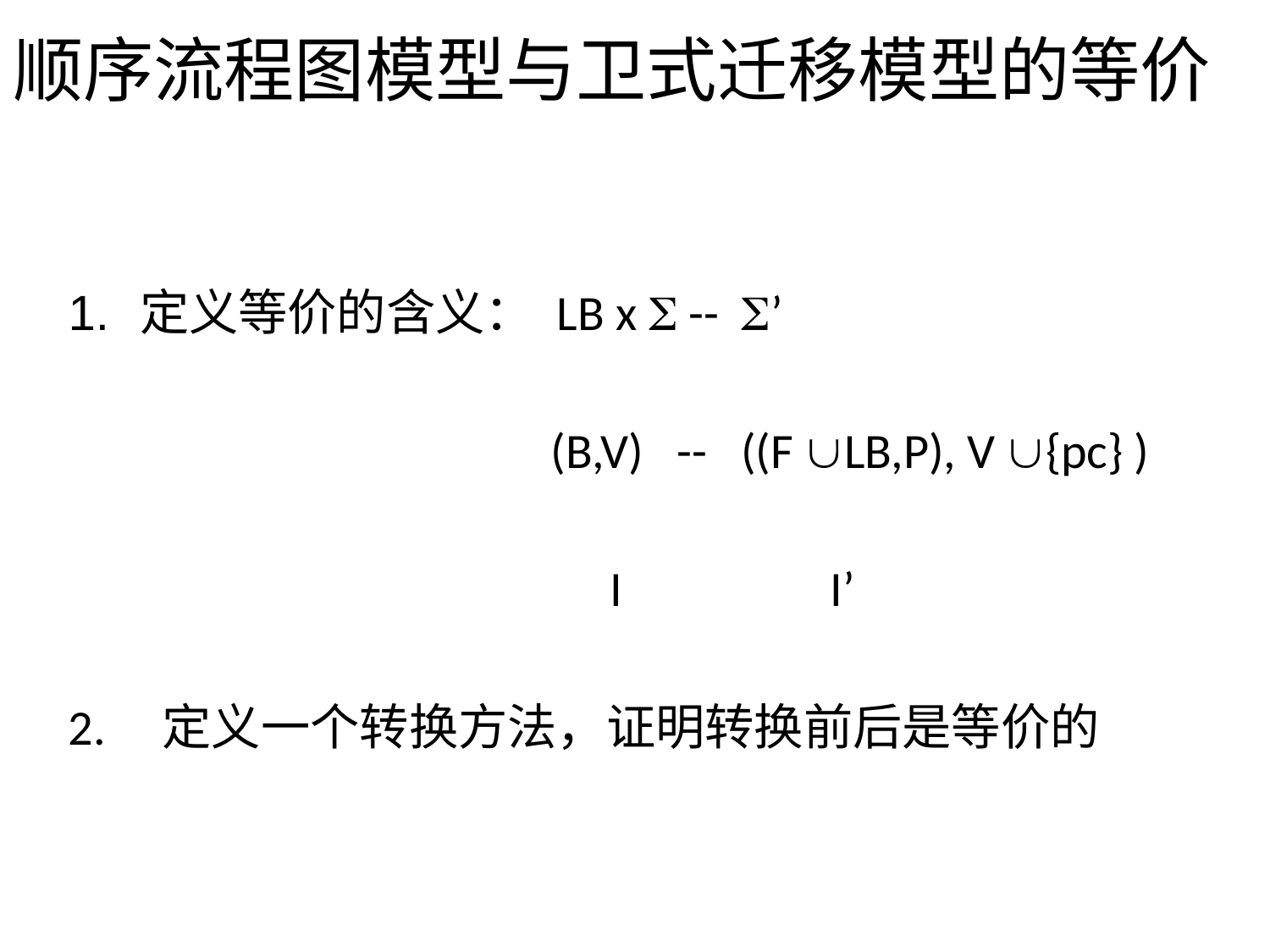

# 顺序流程图模型与卫式迁移模型的等价

定义等价的含义： LB x Σ --  Σ’

                                           (B,V)   --   ((F ∪LB,P), V ∪{pc} )

				   I		I’

2.    定义一个转换方法，证明转换前后是等价的